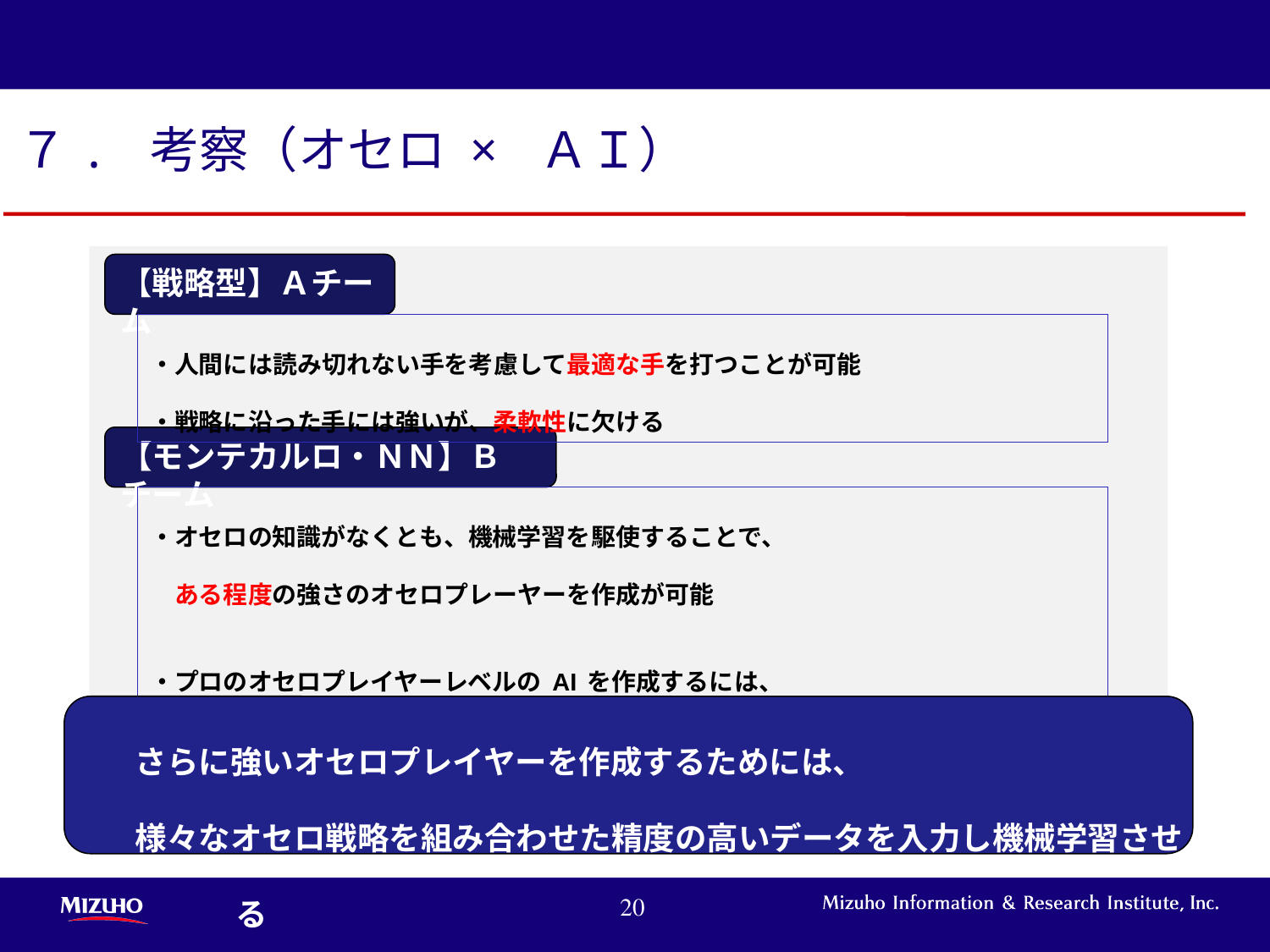

７. 考察（オセロ × ＡＩ）

【戦略型】Ａチーム

・人間には読み切れない手を考慮して最適な手を打つことが可能
・戦略に沿った手には強いが、柔軟性に欠ける
【モンテカルロ・ＮＮ】Ｂチーム
・オセロの知識がなくとも、機械学習を駆使することで、
　ある程度の強さのオセロプレーヤーを作成が可能

・プロのオセロプレイヤーレベルのAIを作成するには、
　学習させるデータそのものに工夫が必要となる。
さらに強いオセロプレイヤーを作成するためには、
様々なオセロ戦略を組み合わせた精度の高いデータを入力し機械学習させる